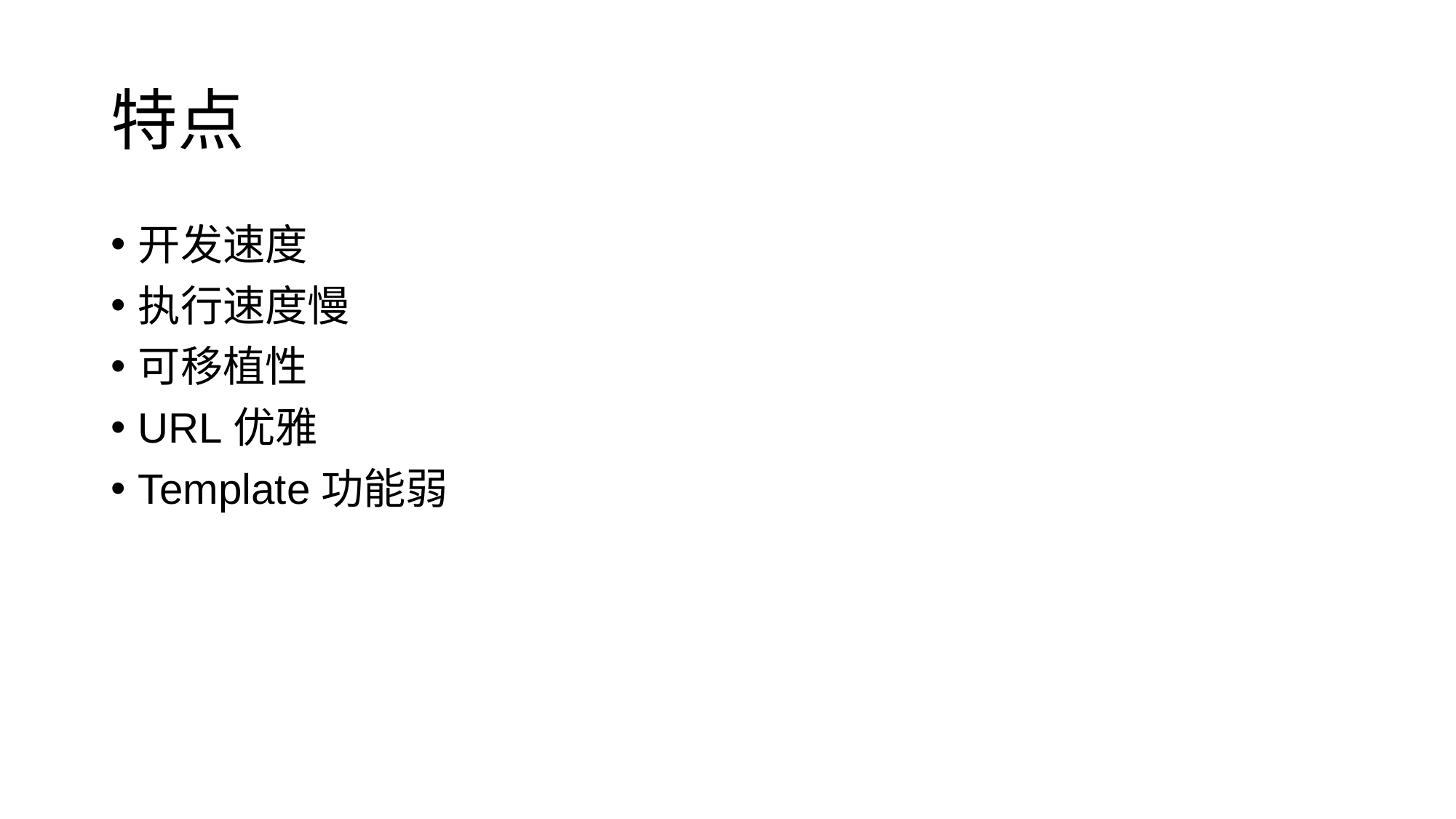

# 特点
开发速度
执行速度慢
可移植性
URL优雅
Template功能弱